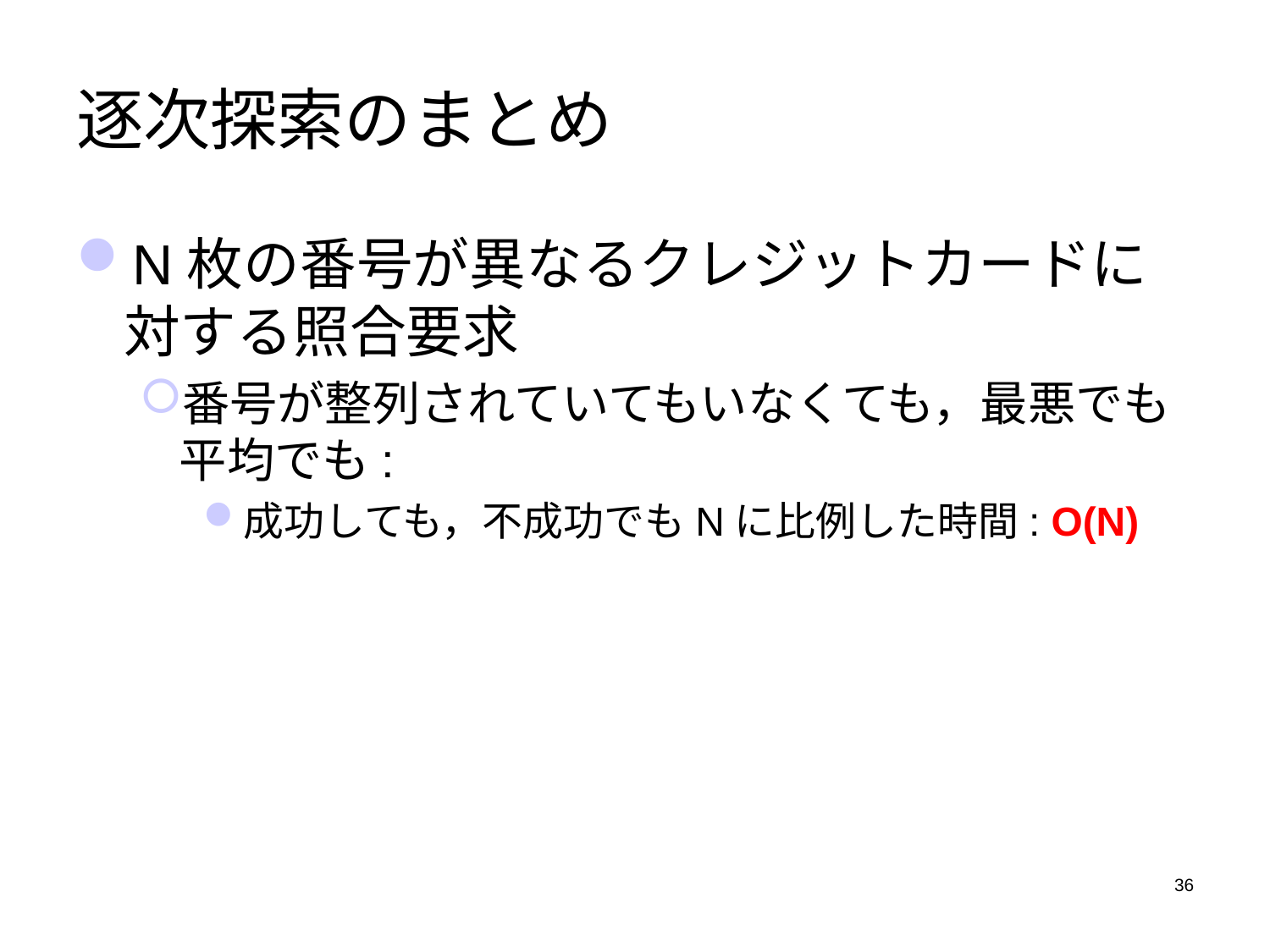

# 逐次探索のまとめ
N枚の番号が異なるクレジットカードに対する照合要求
番号が整列されていてもいなくても，最悪でも平均でも:
成功しても，不成功でもNに比例した時間: O(N)
36